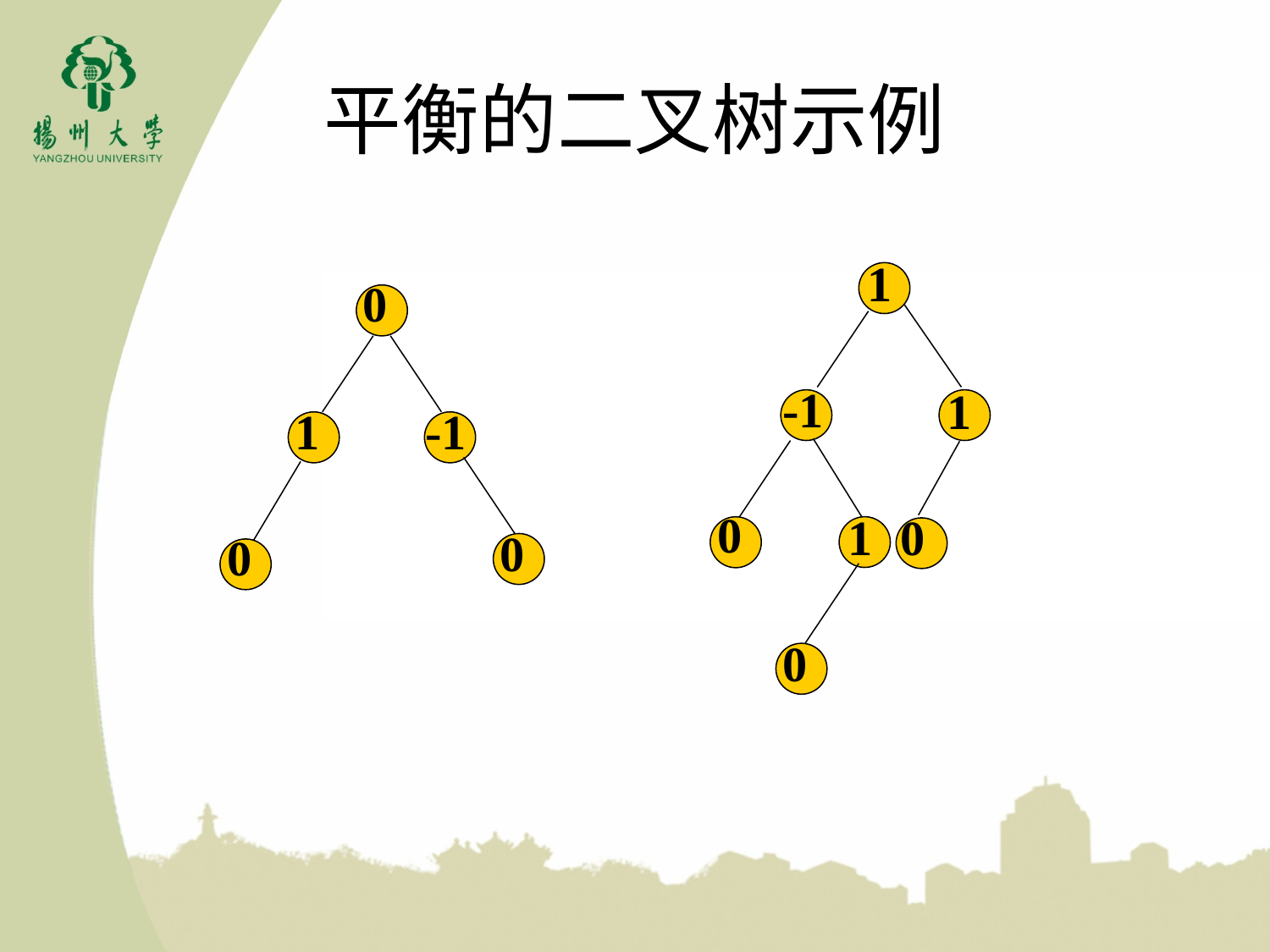

# 平衡的二叉树示例
1

-1
1

0
1
0

0

0

-1
1

0
0

33